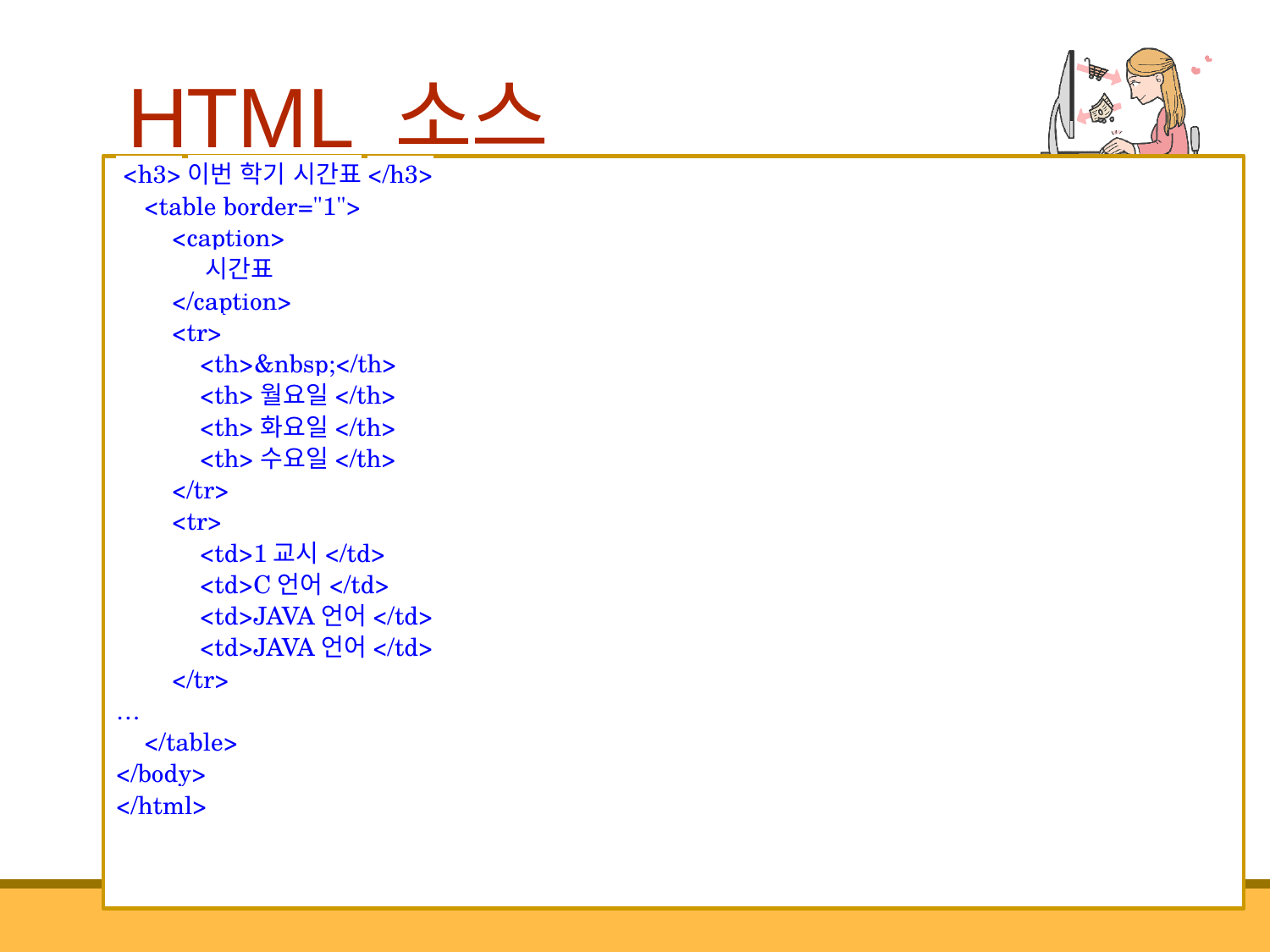

# HTML 소스
 <h3>이번 학기 시간표</h3>
    <table border="1">
        <caption>
            시간표
        </caption>
        <tr>
            <th>&nbsp;</th>
            <th>월요일</th>
            <th>화요일</th>
            <th>수요일</th>
        </tr>
        <tr>
            <td>1교시</td>
            <td>C언어</td>
            <td>JAVA언어</td>
            <td>JAVA언어</td>
        </tr>
…
    </table>
</body>
</html>